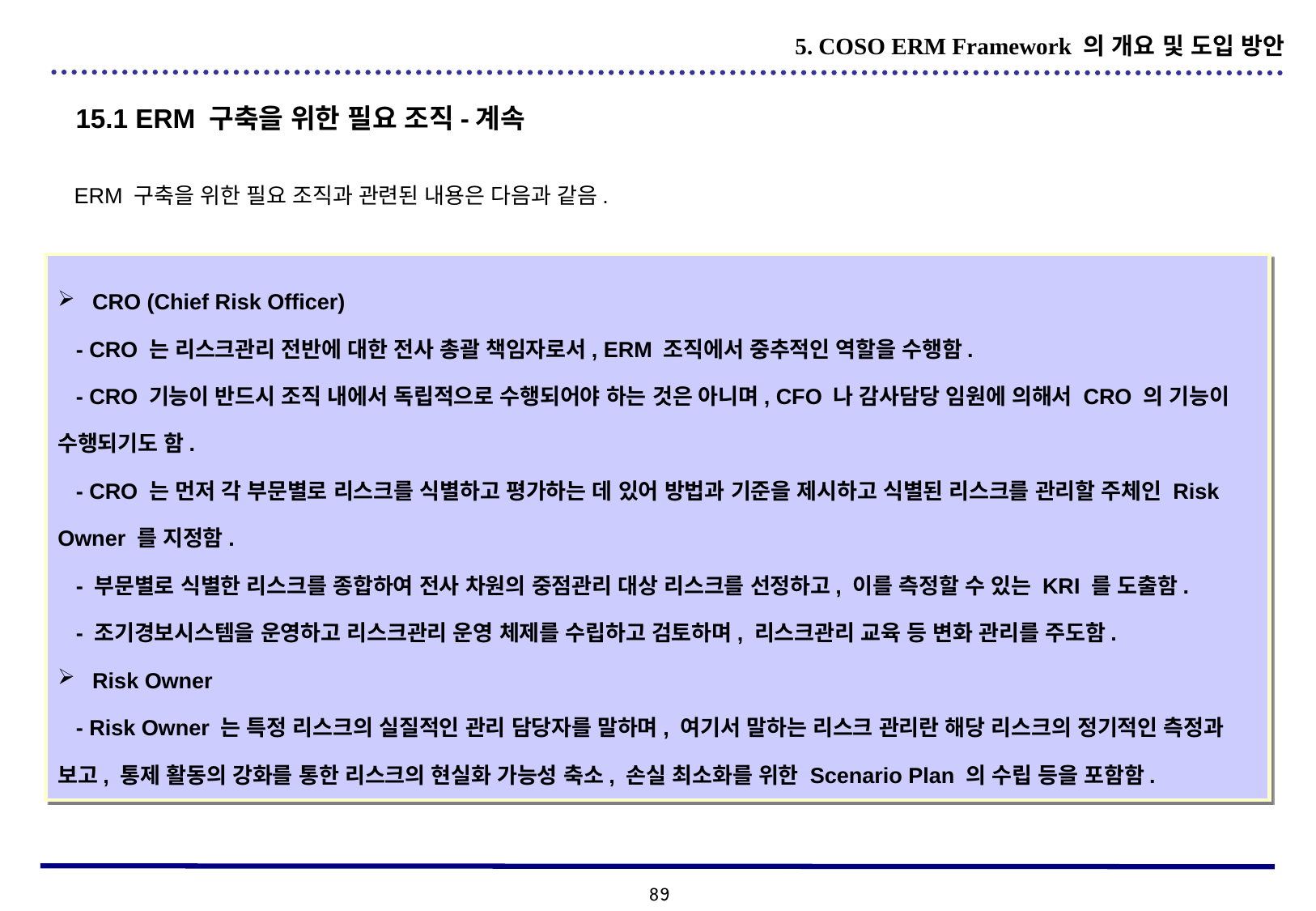

5. COSO ERM Framework 의 개요 및 도입 방안
15.1 ERM 구축을 위한 필요 조직-계속
ERM 구축을 위한 필요 조직과 관련된 내용은 다음과 같음.
 CRO (Chief Risk Officer)
   - CRO 는 리스크관리 전반에 대한 전사 총괄 책임자로서, ERM 조직에서 중추적인 역할을 수행함.
   - CRO 기능이 반드시 조직 내에서 독립적으로 수행되어야 하는 것은 아니며, CFO 나 감사담당 임원에 의해서 CRO 의 기능이 수행되기도 함.
   - CRO 는 먼저 각 부문별로 리스크를 식별하고 평가하는 데 있어 방법과 기준을 제시하고 식별된 리스크를 관리할 주체인 Risk Owner 를 지정함.
   - 부문별로 식별한 리스크를 종합하여 전사 차원의 중점관리 대상 리스크를 선정하고, 이를 측정할 수 있는 KRI 를 도출함.
   - 조기경보시스템을 운영하고 리스크관리 운영 체제를 수립하고 검토하며, 리스크관리 교육 등 변화 관리를 주도함.
 Risk Owner
   - Risk Owner 는 특정 리스크의 실질적인 관리 담당자를 말하며, 여기서 말하는 리스크 관리란 해당 리스크의 정기적인 측정과 보고, 통제 활동의 강화를 통한 리스크의 현실화 가능성 축소, 손실 최소화를 위한 Scenario Plan 의 수립 등을 포함함.